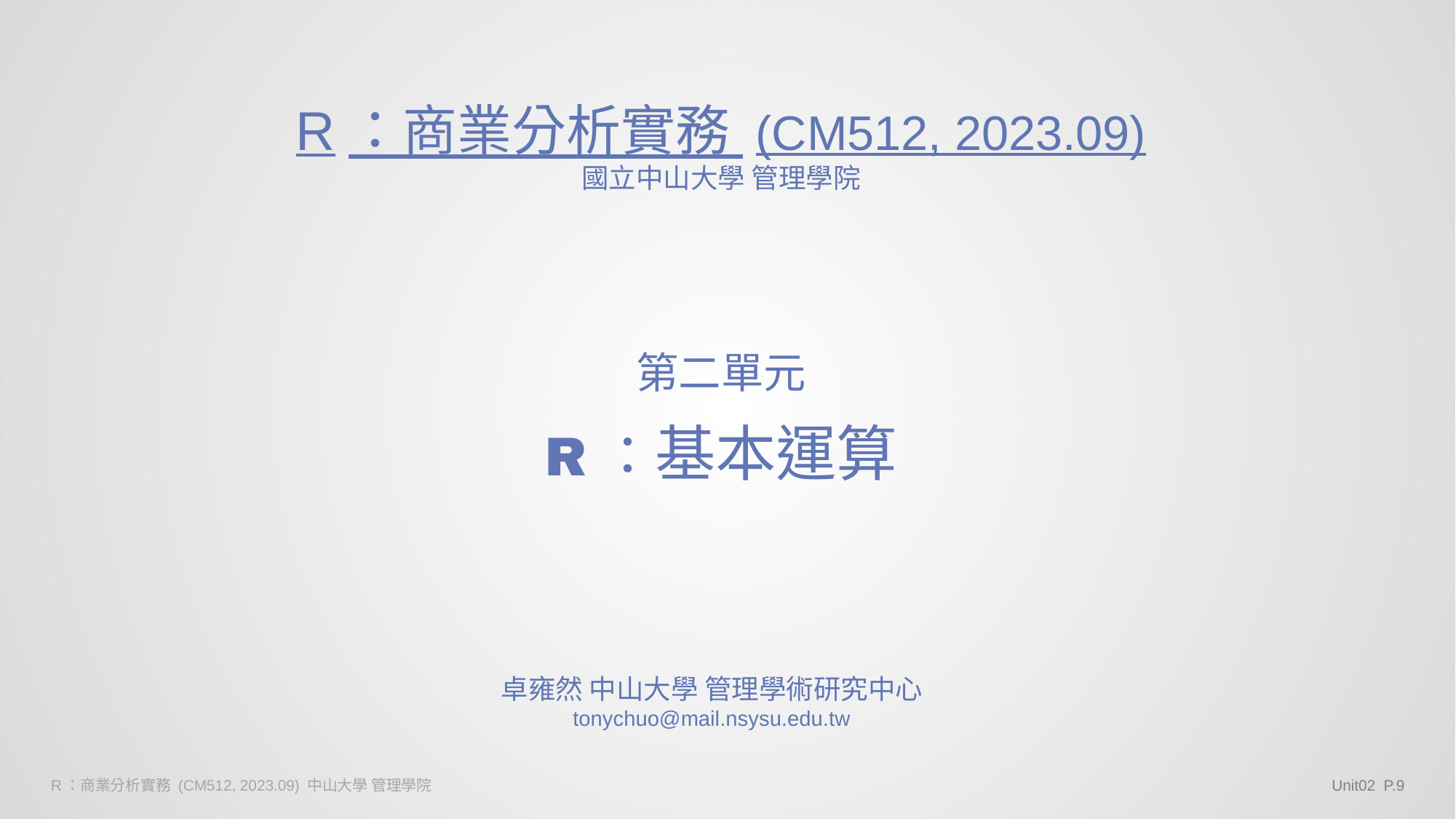

R：商業分析實務 (CM512, 2023.09)
國立中山大學 管理學院
第二單元
R：基本運算
卓雍然 中山大學 管理學術研究中心
tonychuo@mail.nsysu.edu.tw